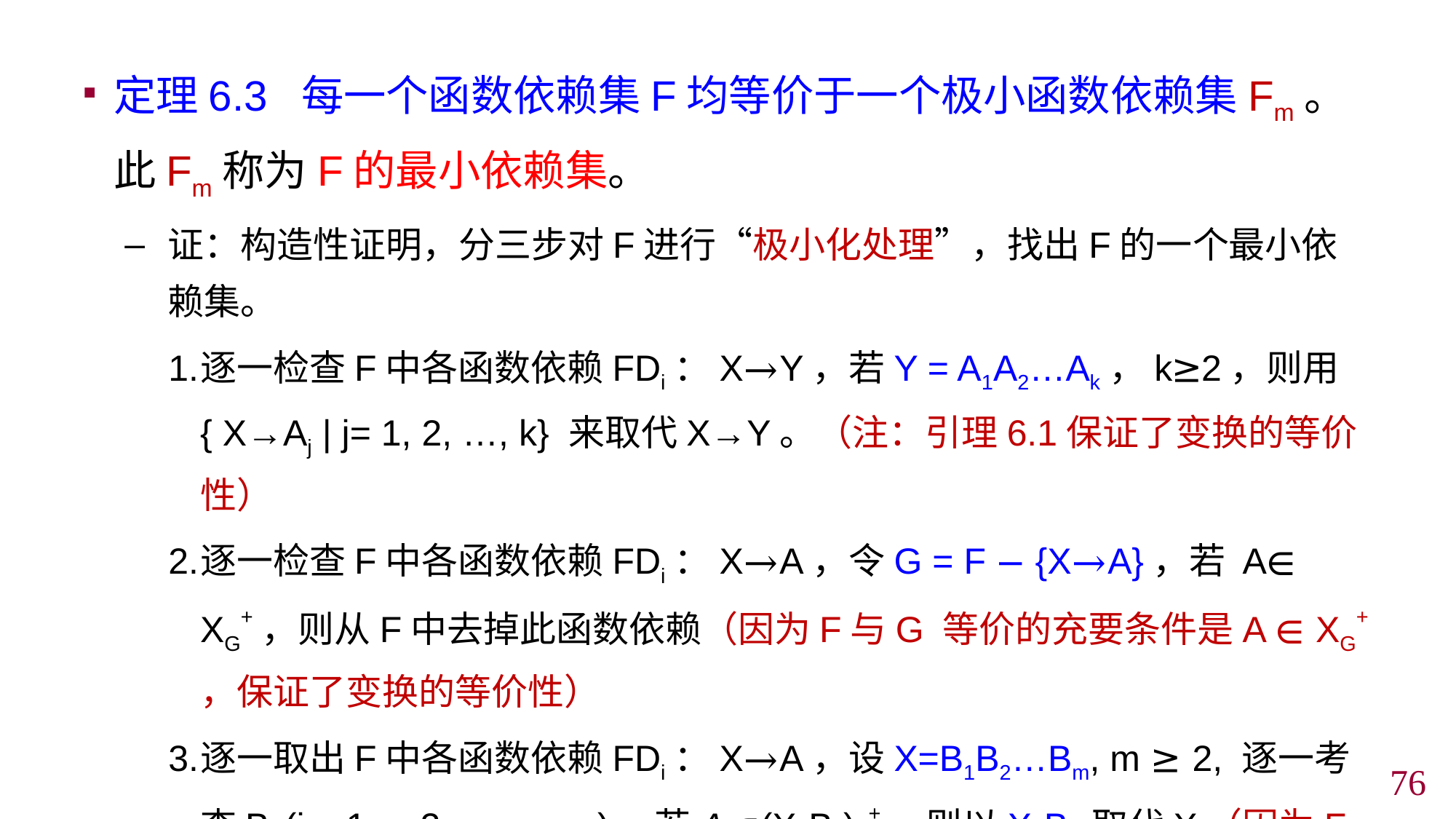

定理6.3  每一个函数依赖集F均等价于一个极小函数依赖集Fm。此Fm称为F的最小依赖集。
证：构造性证明，分三步对F进行“极小化处理”，找出F的一个最小依赖集。
逐一检查F中各函数依赖FDi：X→Y，若Y = A1A2…Ak，k≥2，则用{ X→Aj | j= 1, 2, …, k} 来取代X→Y。（注：引理6.1保证了变换的等价性）
逐一检查F中各函数依赖FDi：X→A，令G = F − {X→A}，若 A∈ XG+，则从F中去掉此函数依赖（因为F与G 等价的充要条件是A ∈ XG+ ，保证了变换的等价性）
逐一取出F中各函数依赖FDi：X→A，设X=B1B2…Bm, m ≥ 2, 逐一考查Bi (i = 1，2，…，m)，若A ∈(X-Bi )F+，则以X-Bi 取代X（因为F与F − {X→A}∪ {Z→A}等价的充要条件是A ∈ ZF+ ，其中Z=X − B，这保证了变换的等价性）

76